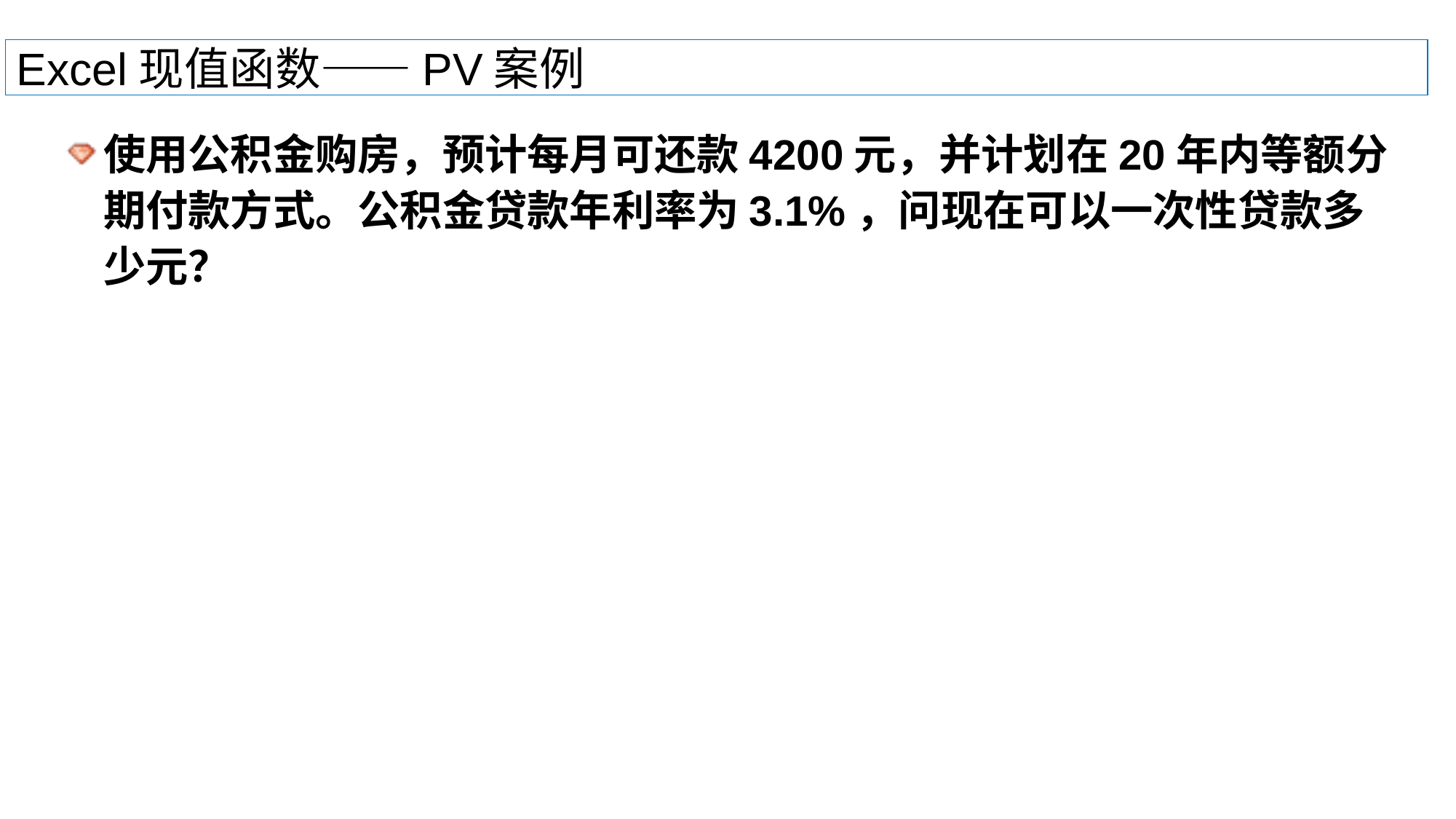

# Excel现值函数——PV案例
使用公积金购房，预计每月可还款4200元，并计划在20年内等额分期付款方式。公积金贷款年利率为3.1%，问现在可以一次性贷款多少元？